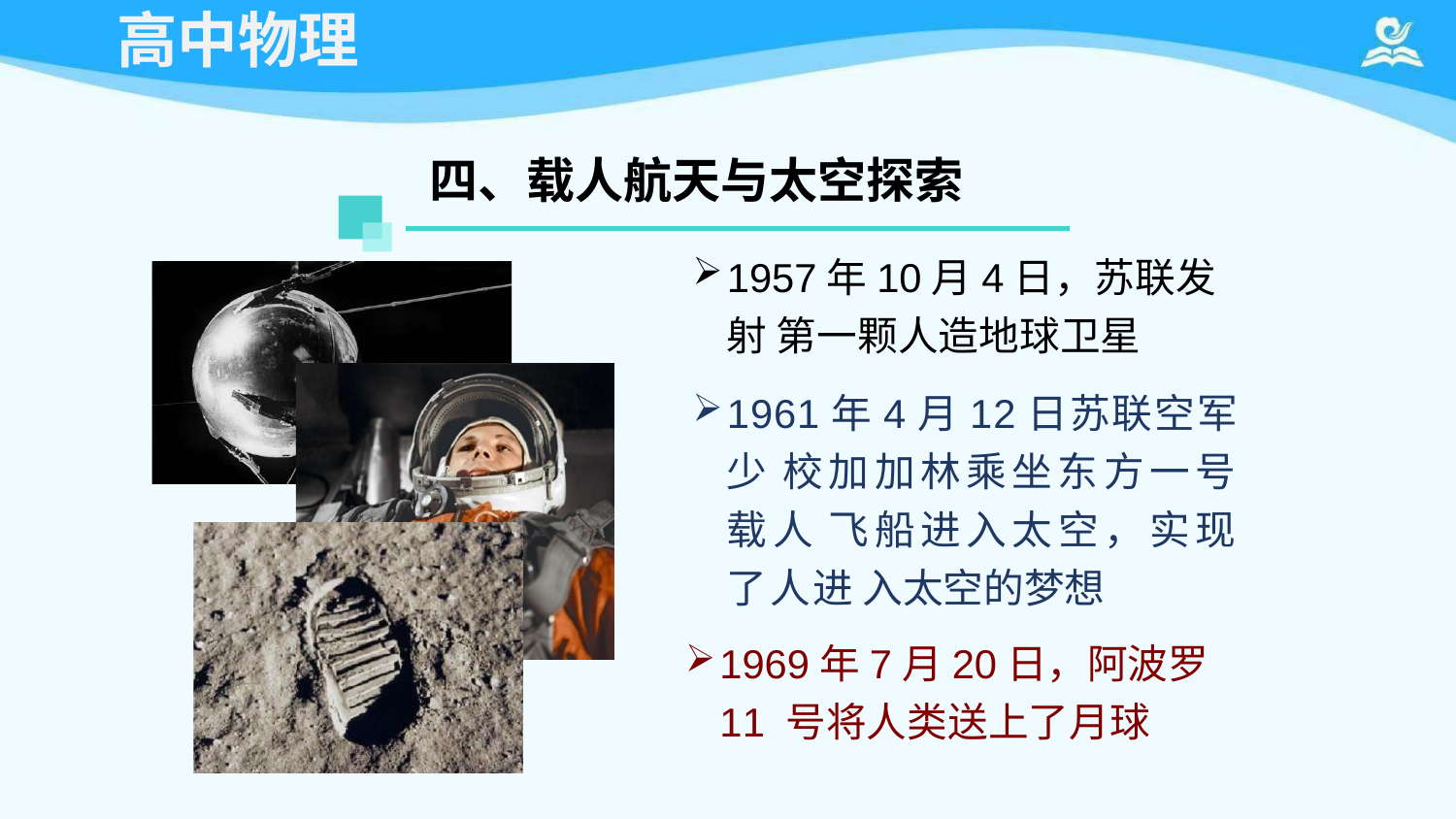

# 高中物理
四、载人航天与太空探索
1957年10月4日，苏联发射 第一颗人造地球卫星
1961年4月12日苏联空军少 校加加林乘坐东方一号载人 飞船进入太空，实现了人进 入太空的梦想
1969年7月20日，阿波罗11 号将人类送上了月球